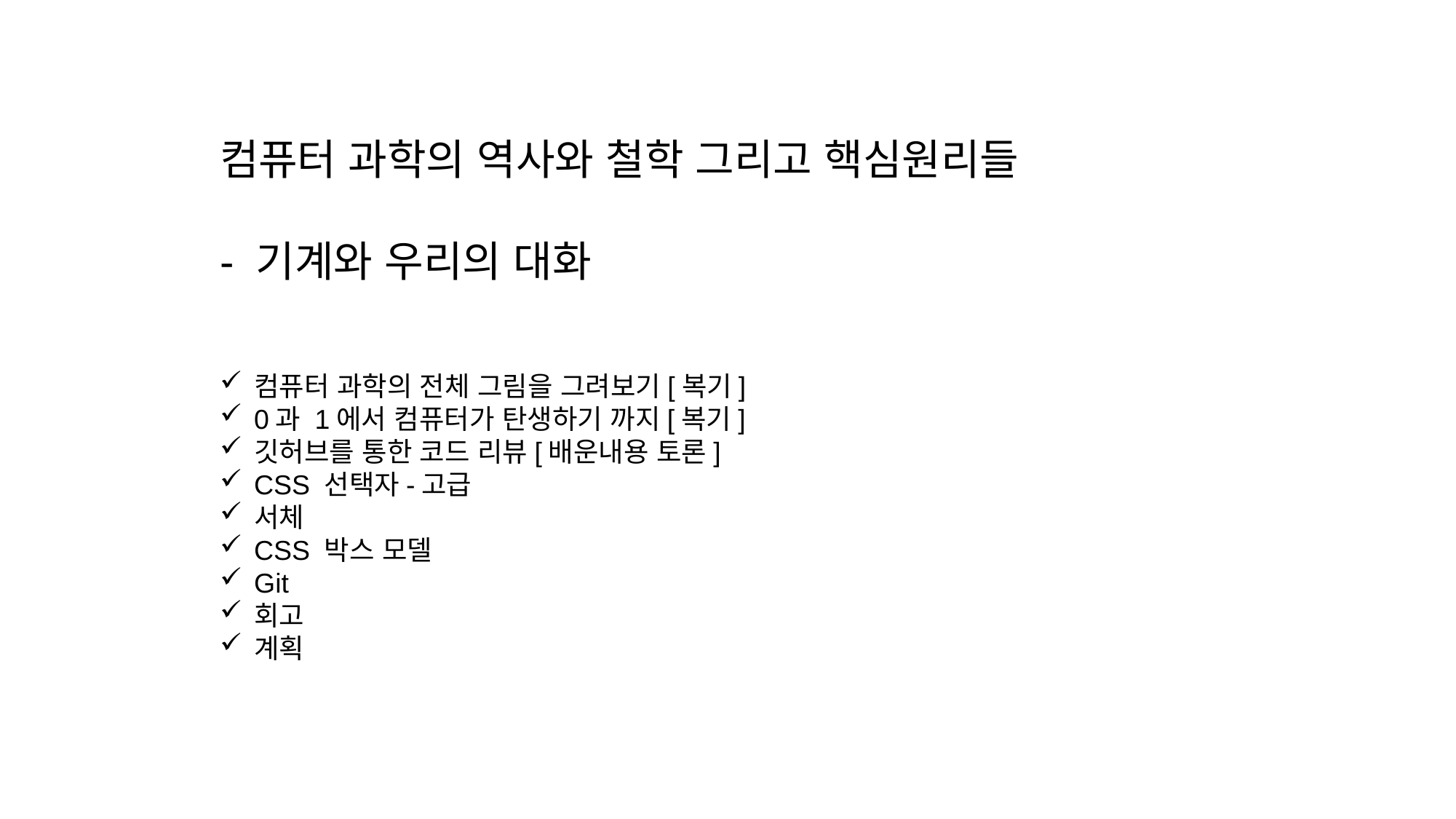

컴퓨터 과학의 역사와 철학 그리고 핵심원리들

- 기계와 우리의 대화

컴퓨터 과학의 전체 그림을 그려보기[복기]
0과 1에서 컴퓨터가 탄생하기 까지[복기]
깃허브를 통한 코드 리뷰[배운내용 토론]
CSS 선택자-고급
서체
CSS 박스 모델
Git
회고
계획